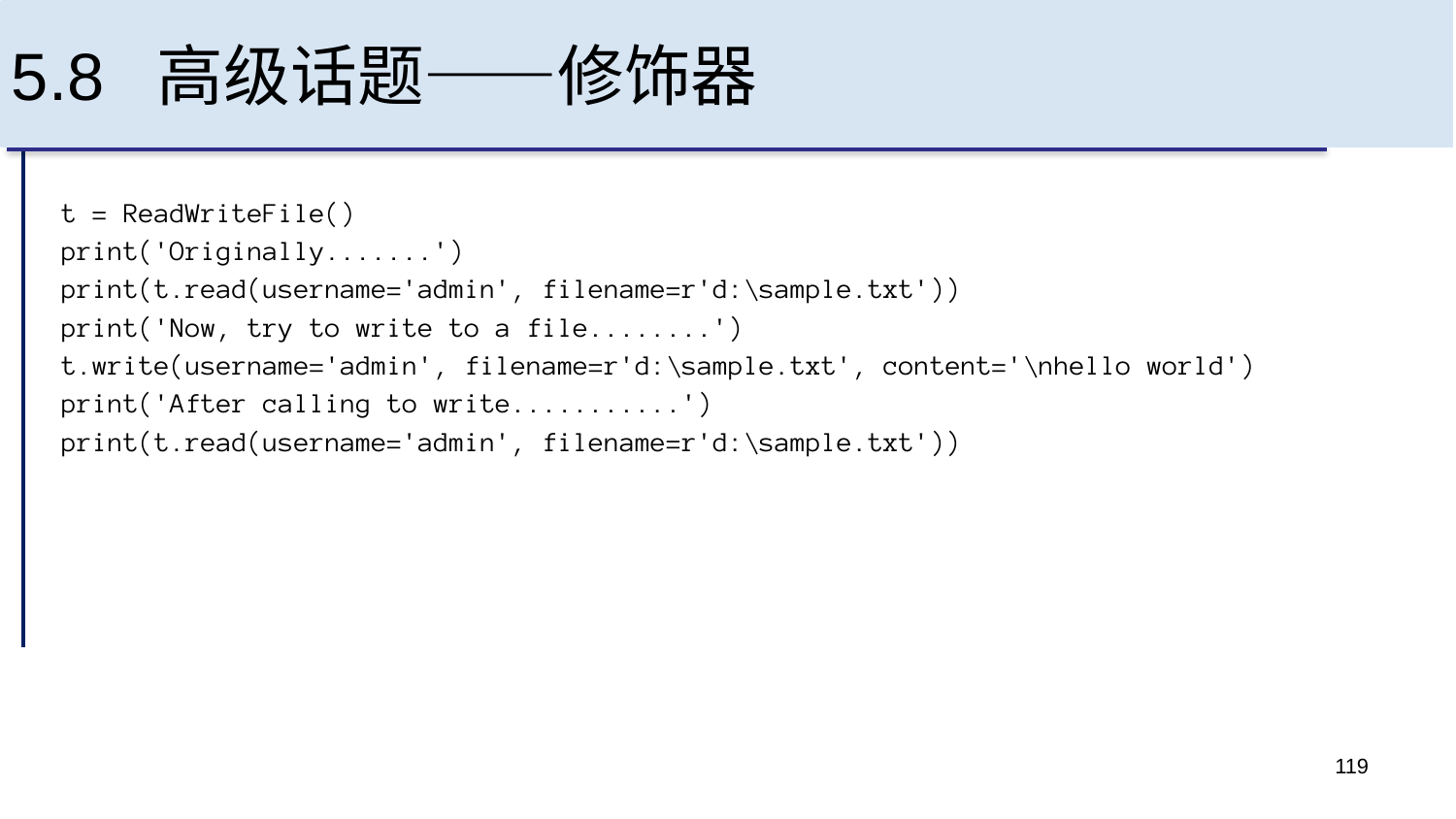

# 5.8  高级话题——修饰器
t = ReadWriteFile()
print('Originally.......')
print(t.read(username='admin', filename=r'd:\sample.txt'))
print('Now, try to write to a file........')
t.write(username='admin', filename=r'd:\sample.txt', content='\nhello world')
print('After calling to write...........')
print(t.read(username='admin', filename=r'd:\sample.txt'))
119